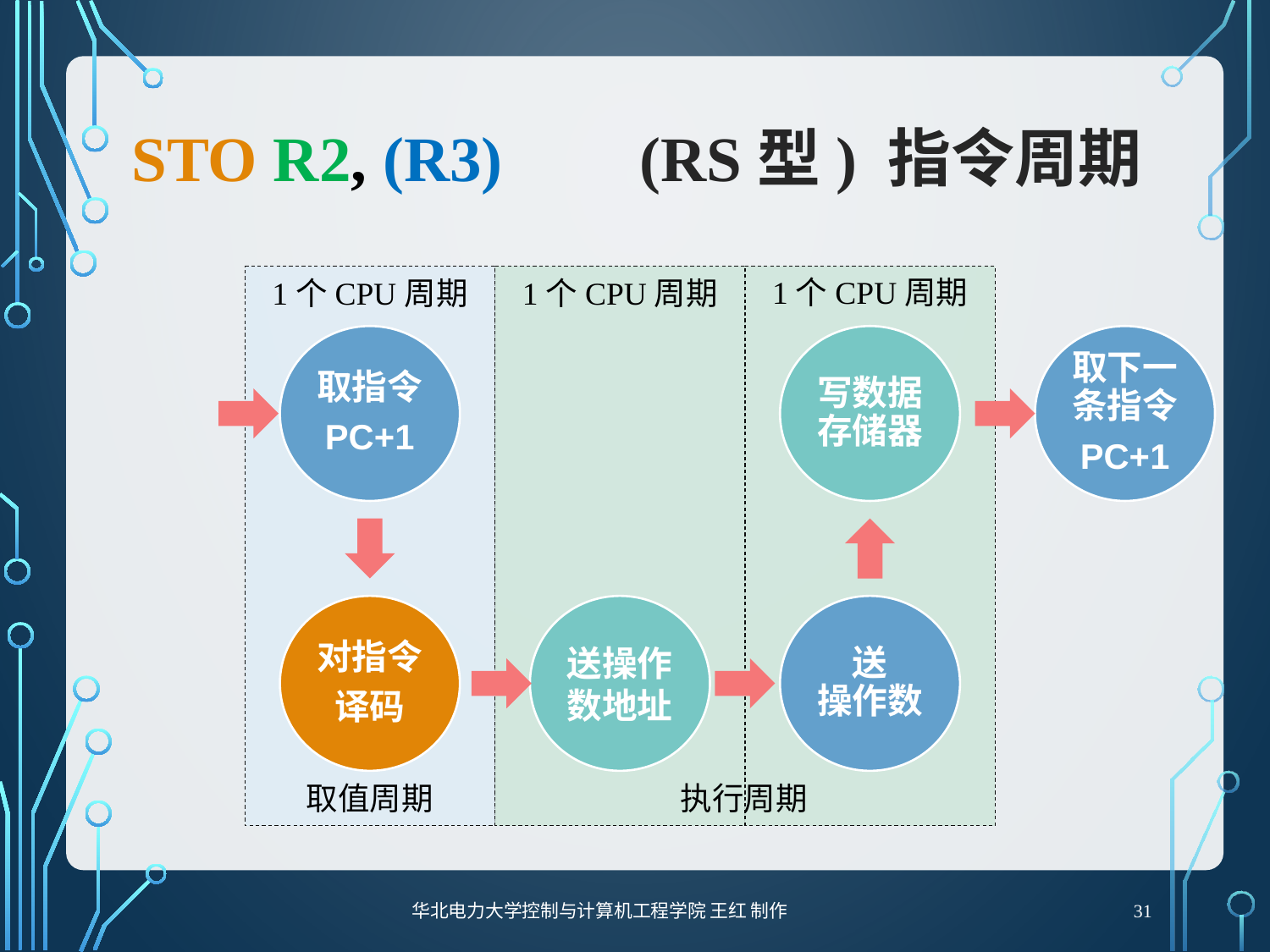

# STO R2, (r3) 	(RS型) 指令周期

1个CPU周期
1个CPU周期
1个CPU周期
取指令
PC+1
写数据存储器
取下一条指令
PC+1

对指令
译码
送操作数地址
送
操作数

取值周期
执行周期
31
华北电力大学控制与计算机工程学院 王红 制作